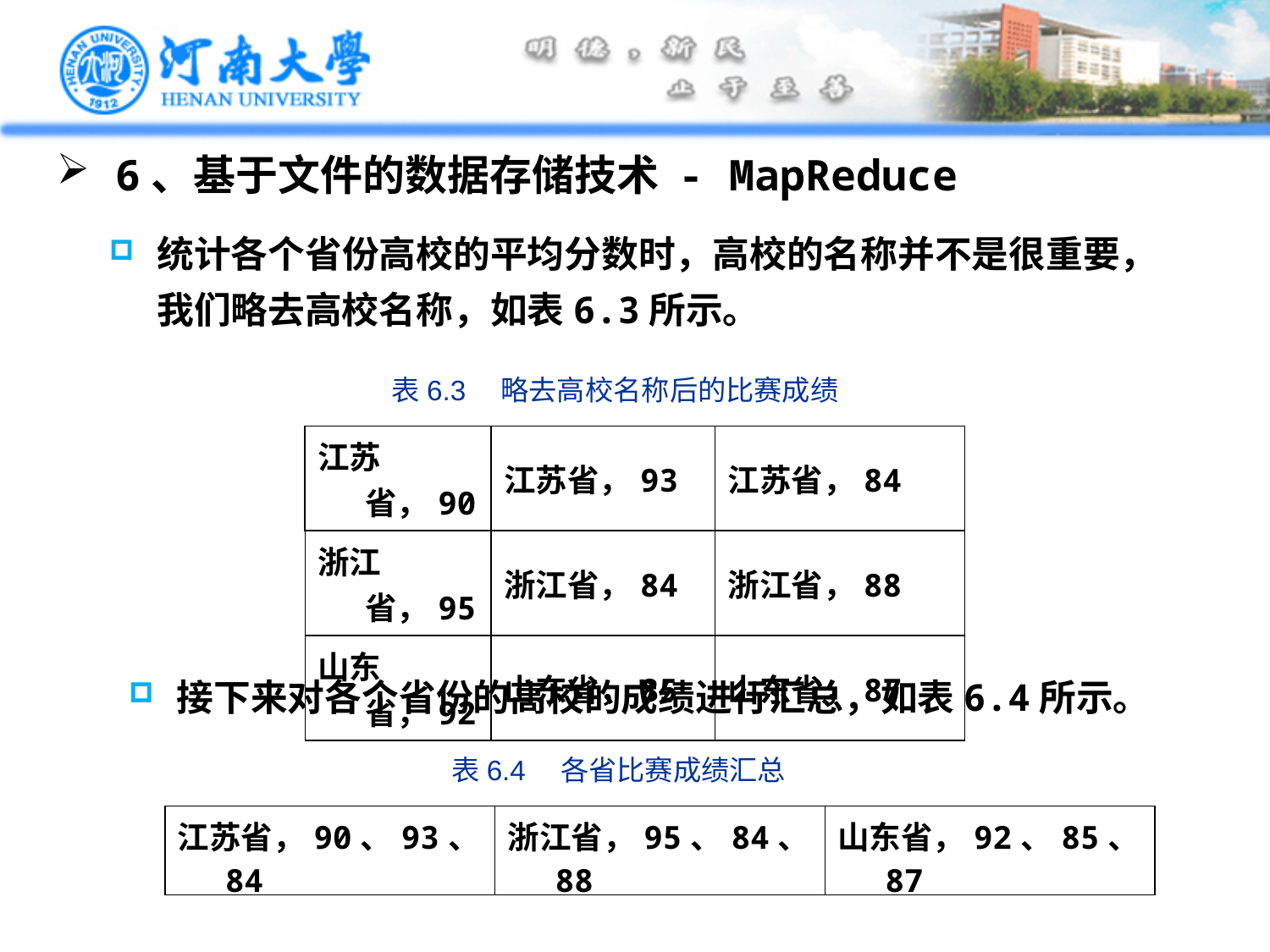

6、基于文件的数据存储技术 - MapReduce

统计各个省份高校的平均分数时，高校的名称并不是很重要，我们略去高校名称，如表6.3所示。
表6.3　略去高校名称后的比赛成绩
| 江苏省，90 | 江苏省，93 | 江苏省，84 |
| --- | --- | --- |
| 浙江省，95 | 浙江省，84 | 浙江省，88 |
| 山东省，92 | 山东省，85 | 山东省，87 |
接下来对各个省份的高校的成绩进行汇总，如表6.4所示。
表6.4　各省比赛成绩汇总
| 江苏省，90、93、84 | 浙江省，95、84、88 | 山东省，92、85、87 |
| --- | --- | --- |